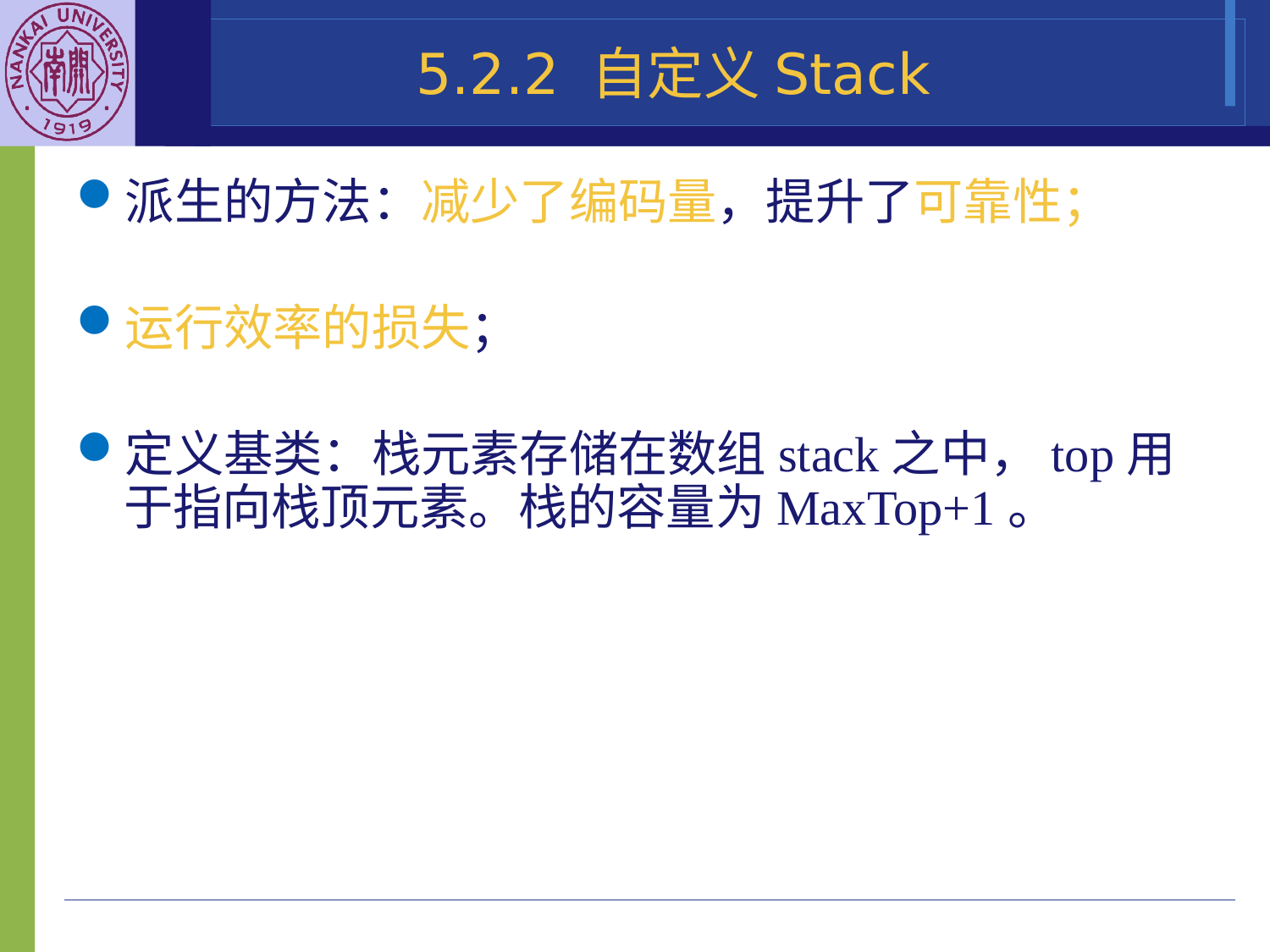

# 5.2.2 自定义Stack
派生的方法：减少了编码量，提升了可靠性；

运行效率的损失；

定义基类：栈元素存储在数组stack之中，top用于指向栈顶元素。栈的容量为MaxTop+1。
7